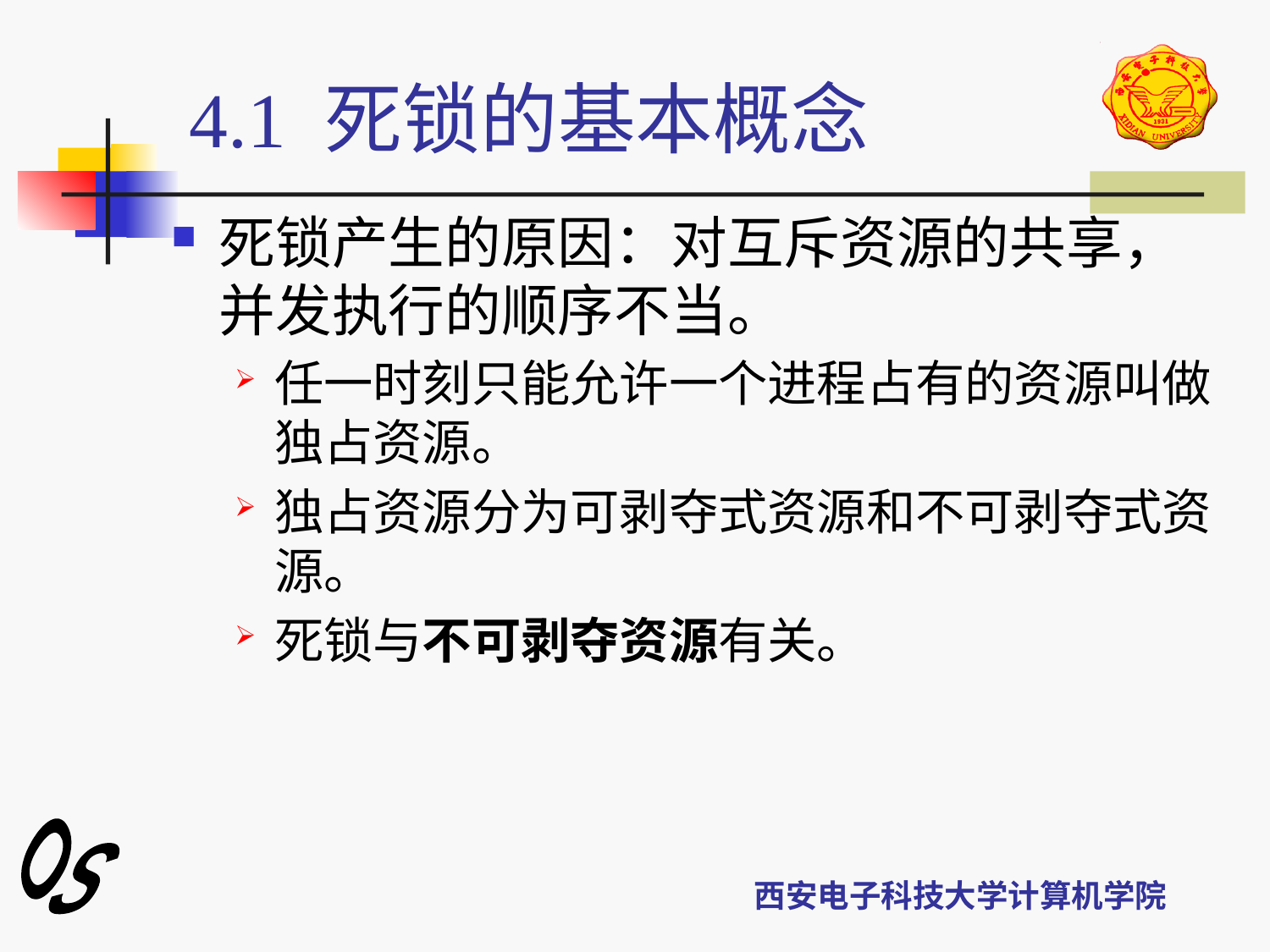

# 4.1 死锁的基本概念
死锁产生的原因：对互斥资源的共享，并发执行的顺序不当。
任一时刻只能允许一个进程占有的资源叫做独占资源。
独占资源分为可剥夺式资源和不可剥夺式资源。
死锁与不可剥夺资源有关。
5